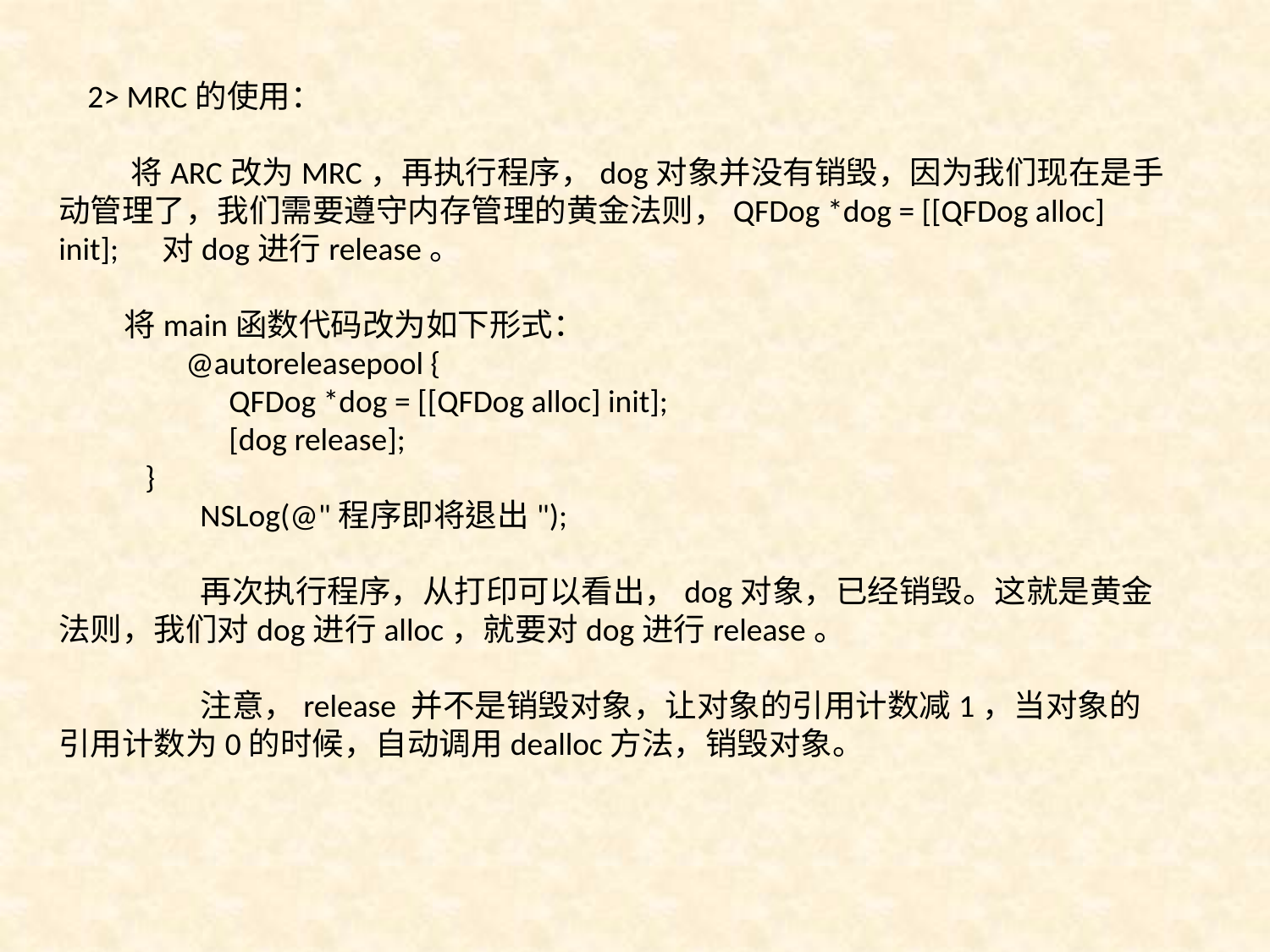

2> MRC的使用：

         将ARC改为MRC，再执行程序，dog对象并没有销毁，因为我们现在是手动管理了，我们需要遵守内存管理的黄金法则，QFDog *dog = [[QFDog alloc] init];     对dog进行release。

        将main函数代码改为如下形式：
	@autoreleasepool {
	      QFDog *dog = [[QFDog alloc] init];
	      [dog release];
            }
	  NSLog(@"程序即将退出");

	 再次执行程序，从打印可以看出，dog对象，已经销毁。这就是黄金法则，我们对dog进行alloc，就要对dog进行release。

	 注意，release 并不是销毁对象，让对象的引用计数减1，当对象的引用计数为0的时候，自动调用dealloc方法，销毁对象。